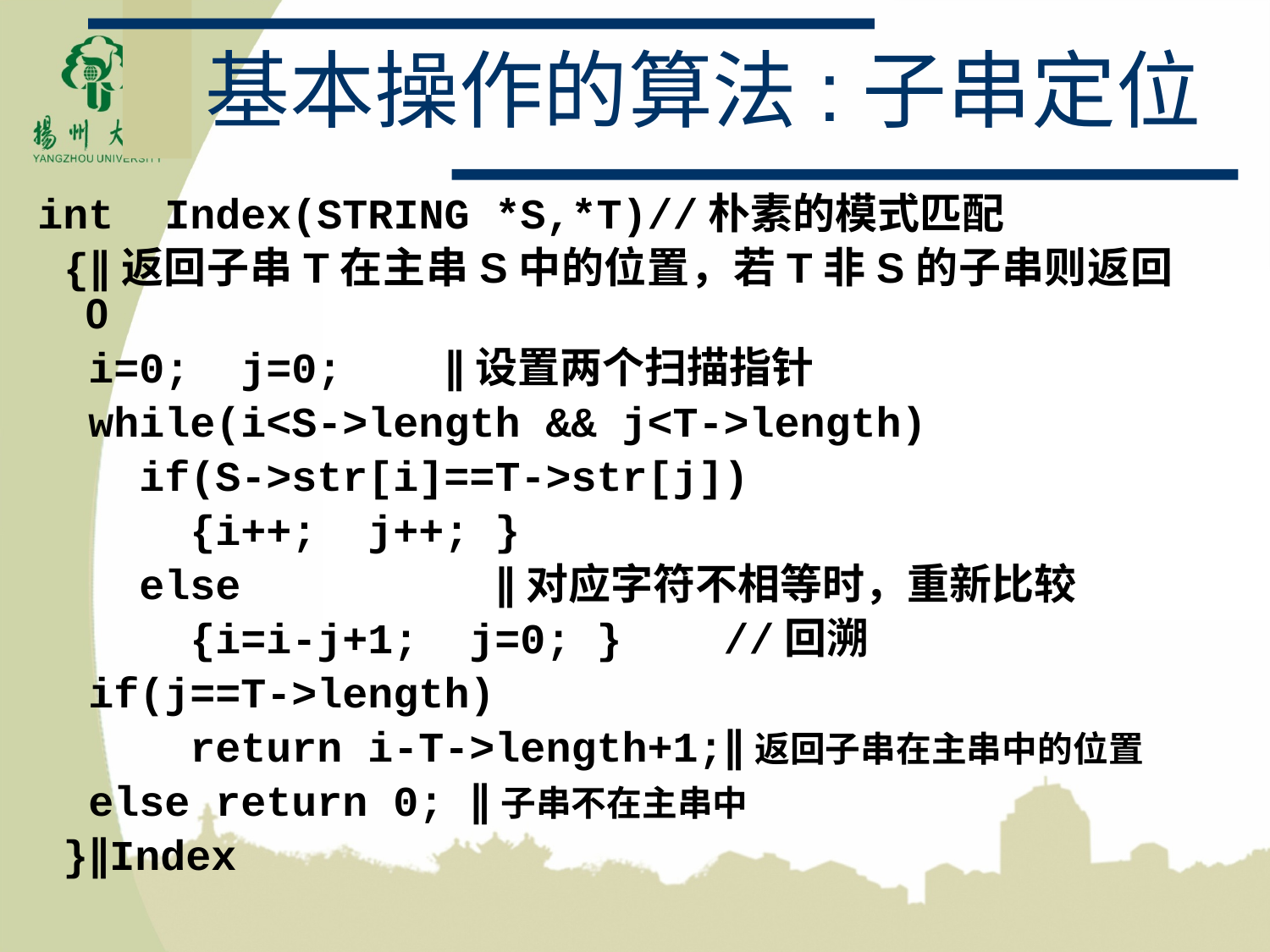

# 基本操作的算法:子串定位
int  Index(STRING *S,*T)//朴素的模式匹配
 {∥返回子串T在主串S中的位置，若T非S的子串则返回0
  i=0;  j=0;    ∥设置两个扫描指针
  while(i<S->length && j<T->length)
    if(S->str[i]==T->str[j])
      {i++;  j++; }
    else          ∥对应字符不相等时，重新比较
      {i=i-j+1;  j=0; }    //回溯
  if(j==T->length)
      return i-T->length+1;∥返回子串在主串中的位置
  else return 0; ∥子串不在主串中
 }∥Index